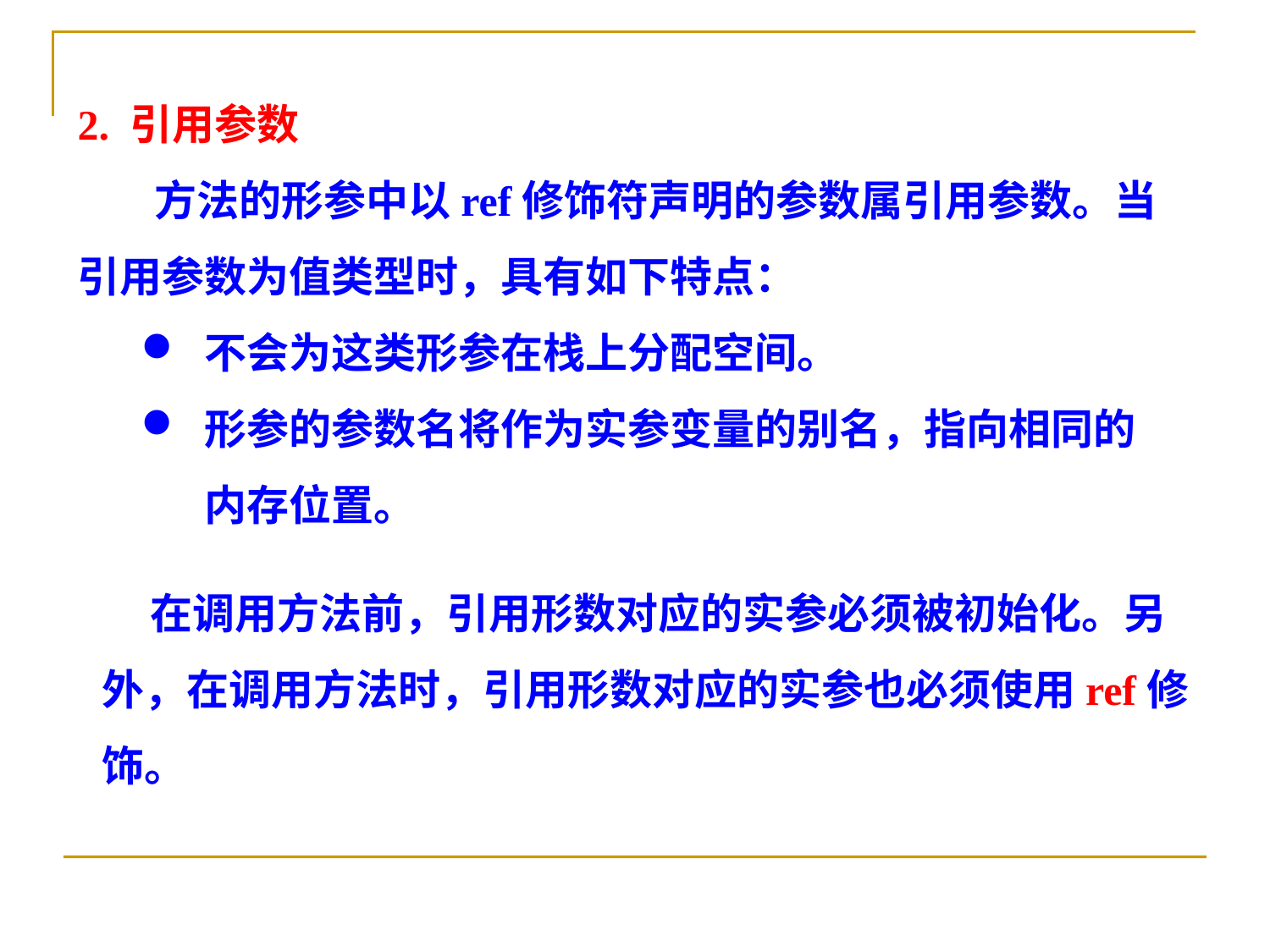

2. 引用参数
       方法的形参中以ref修饰符声明的参数属引用参数。当引用参数为值类型时，具有如下特点：
不会为这类形参在栈上分配空间。
形参的参数名将作为实参变量的别名，指向相同的内存位置。
    在调用方法前，引用形数对应的实参必须被初始化。另外，在调用方法时，引用形数对应的实参也必须使用ref修饰。